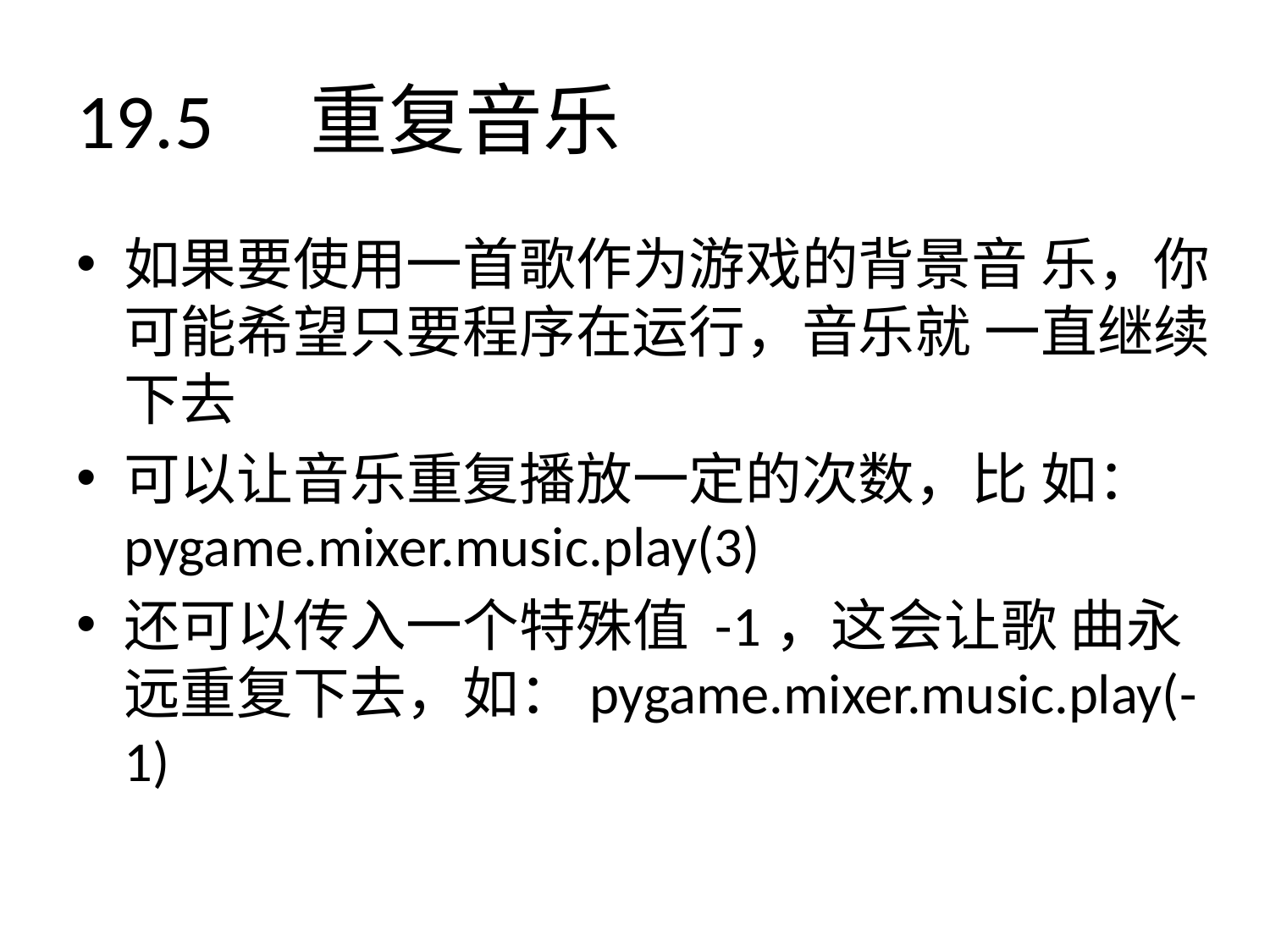

# 19.5　重复音乐
如果要使用一首歌作为游戏的背景音 乐，你可能希望只要程序在运行，音乐就 一直继续下去
可以让音乐重复播放一定的次数，比 如： pygame.mixer.music.play(3)
还可以传入一个特殊值 -1，这会让歌 曲永远重复下去，如：pygame.mixer.music.play(-1)